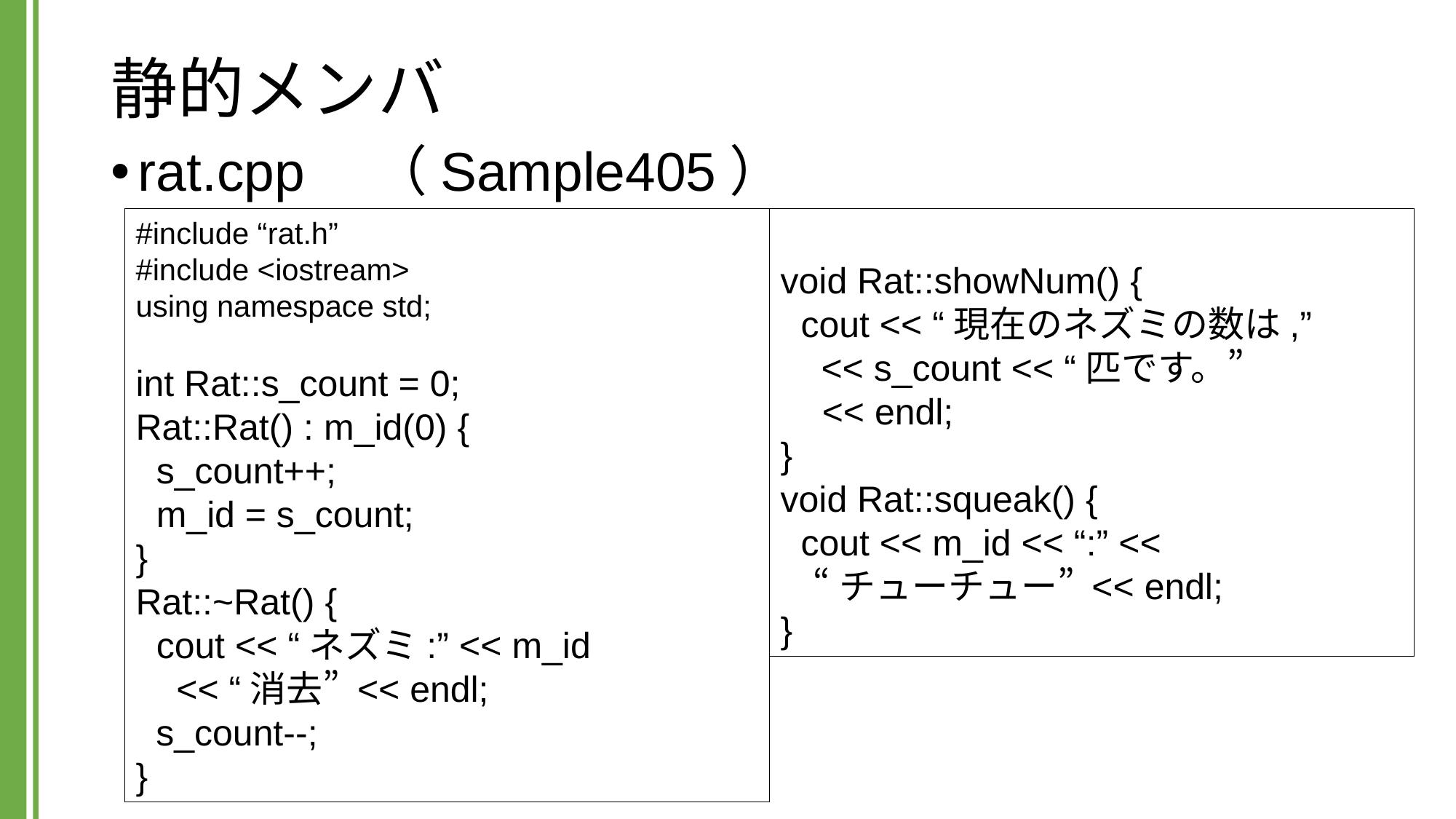

# 静的メンバ
rat.cpp　（Sample405）

#include “rat.h”
#include <iostream>
using namespace std;
int Rat::s_count = 0;
Rat::Rat() : m_id(0) {
  s_count++;
  m_id = s_count;
}
Rat::~Rat() {
  cout << “ネズミ:” << m_id
    << “消去” << endl;
  s_count--;
}

void Rat::showNum() {
  cout << “現在のネズミの数は,”
    << s_count << “匹です。”
    << endl;
}
void Rat::squeak() {
  cout << m_id << “:” <<
    “チューチュー” << endl;
}